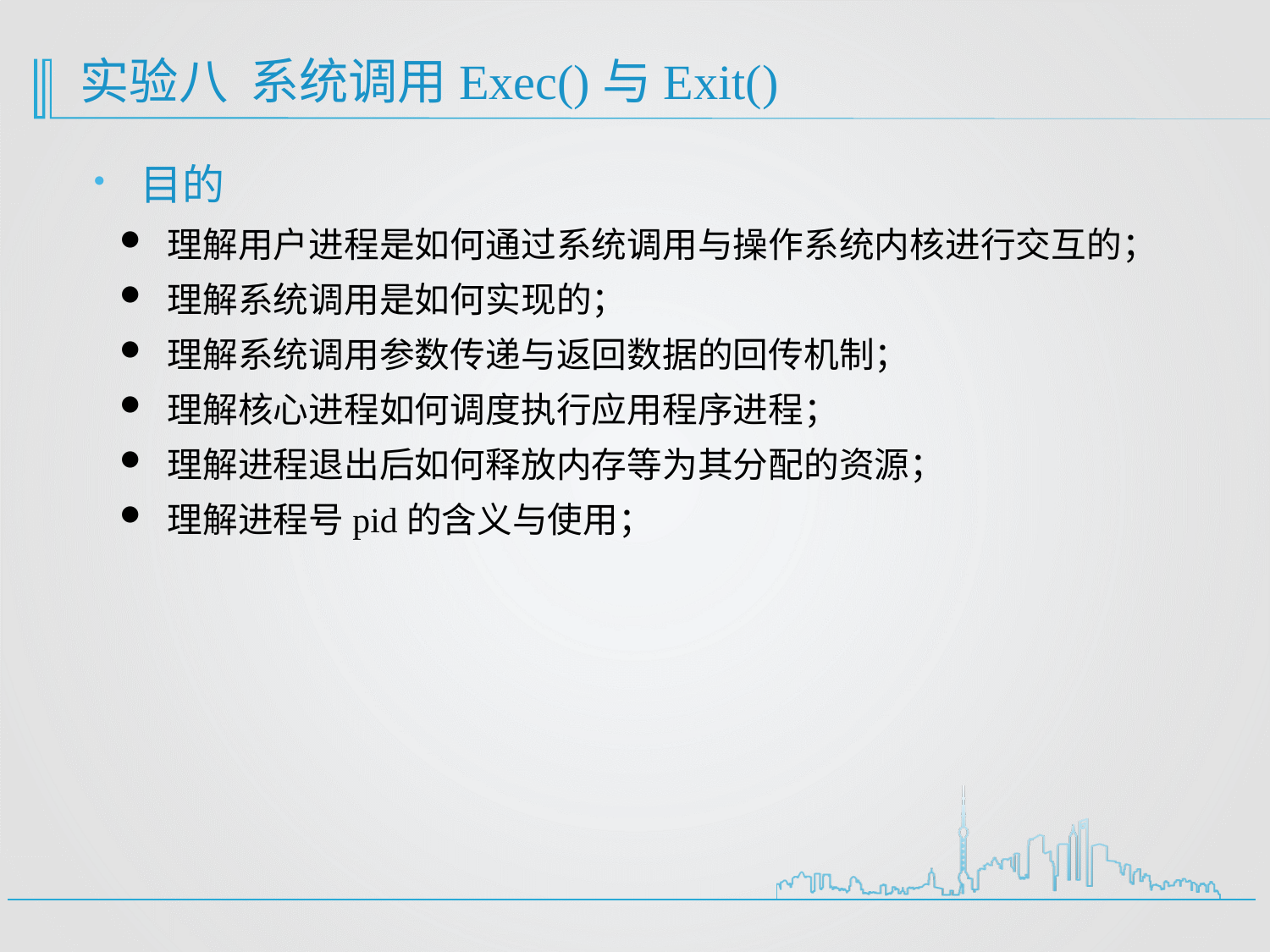

# 实验八  系统调用Exec()与Exit()
目的
理解用户进程是如何通过系统调用与操作系统内核进行交互的；
理解系统调用是如何实现的；
理解系统调用参数传递与返回数据的回传机制；
理解核心进程如何调度执行应用程序进程；
理解进程退出后如何释放内存等为其分配的资源；
理解进程号pid的含义与使用；